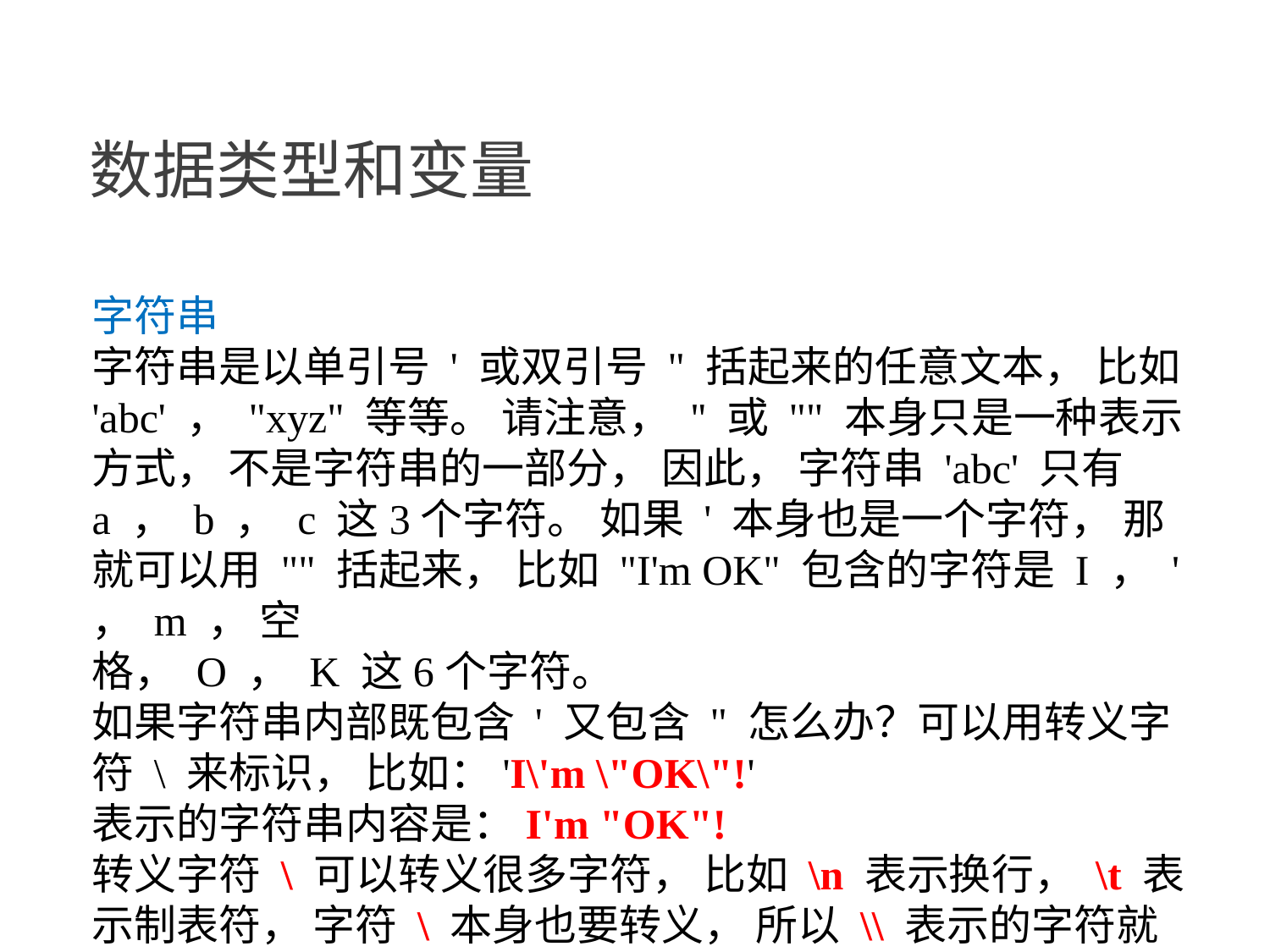

数据类型和变量
字符串
字符串是以单引号 ' 或双引号 " 括起来的任意文本， 比如 'abc' ， "xyz" 等等。 请注意， '' 或 "" 本身只是一种表示方式， 不是字符串的一部分， 因此， 字符串 'abc' 只有 a ， b ， c 这3个字符。 如果 ' 本身也是一个字符， 那就可以用 "" 括起来， 比如 "I'm OK" 包含的字符是 I ， ' ， m ， 空
格， O ， K 这6个字符。
如果字符串内部既包含 ' 又包含 " 怎么办？可以用转义字符 \ 来标识， 比如：'I\'m \"OK\"!'
表示的字符串内容是：I'm "OK"!
转义字符 \ 可以转义很多字符， 比如 \n 表示换行， \t 表示制表符， 字符 \ 本身也要转义， 所以 \\ 表示的字符就是 \。